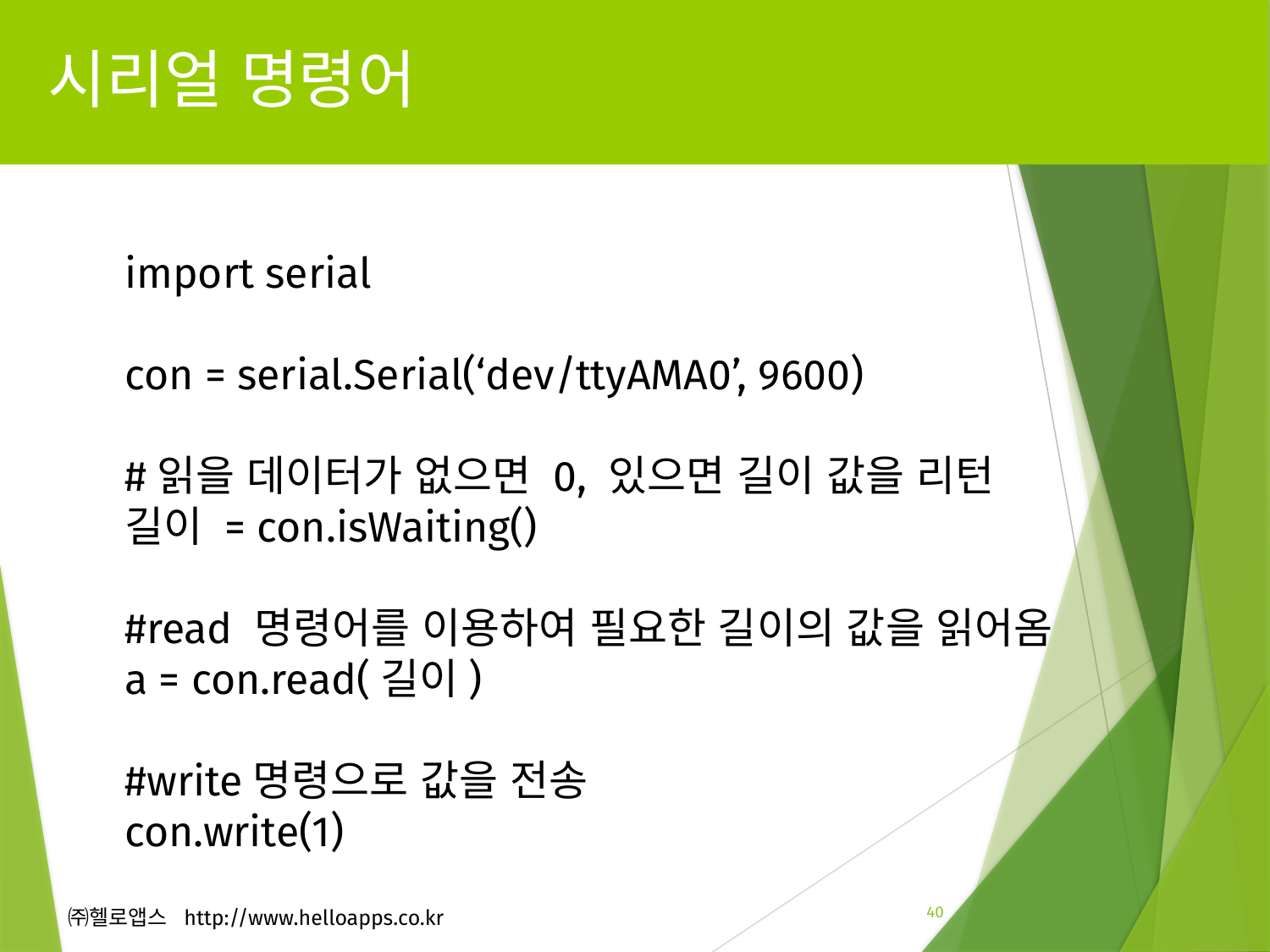

# 시리얼 명령어
import serial

con = serial.Serial(‘dev/ttyAMA0’, 9600)

#읽을 데이터가 없으면 0, 있으면 길이 값을 리턴
길이 = con.isWaiting()

#read 명령어를 이용하여 필요한 길이의 값을 읽어옴
a = con.read(길이)

#write명령으로 값을 전송
con.write(1)
40